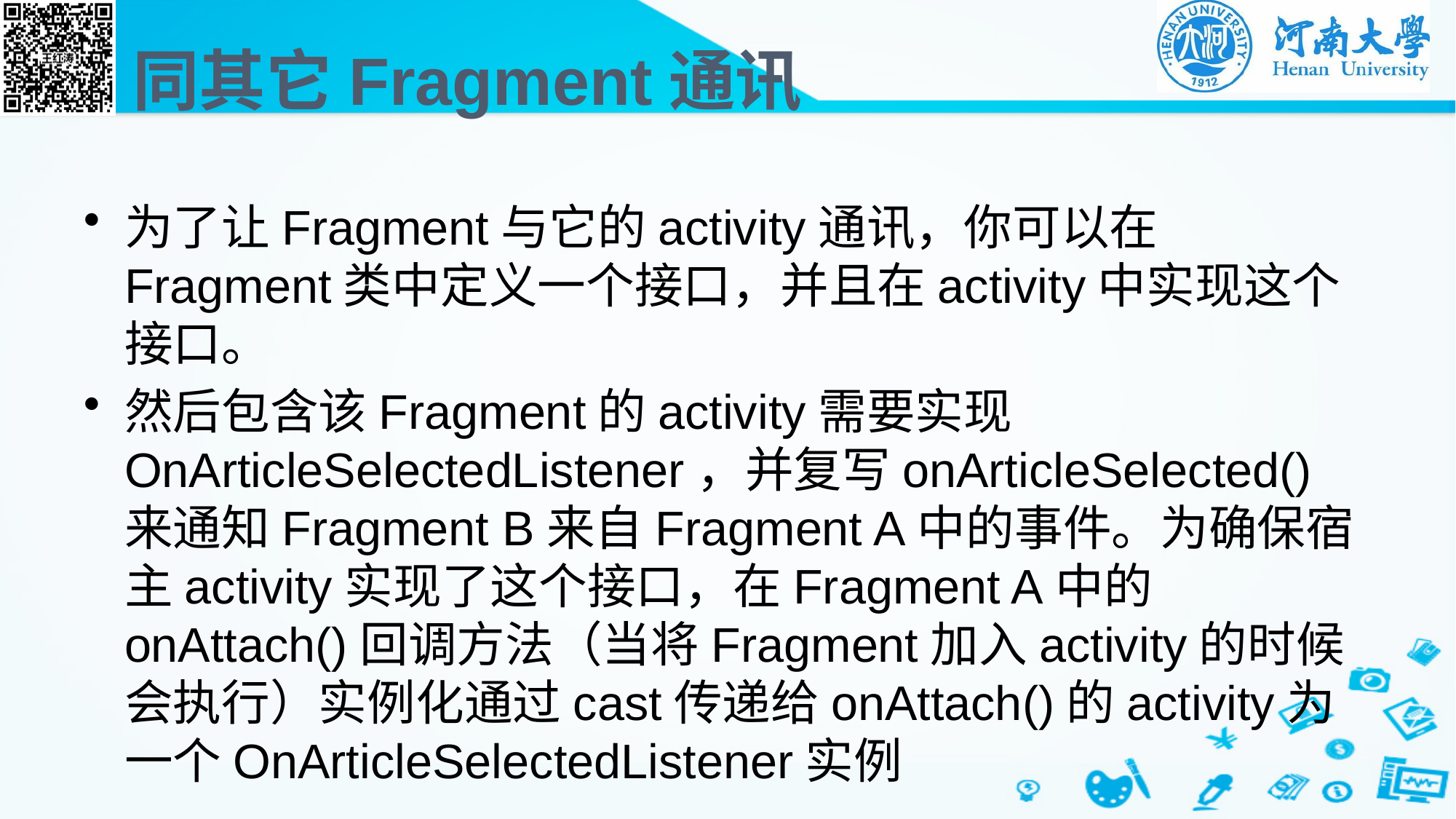

# 同其它Fragment通讯
为了让Fragment与它的activity通讯，你可以在Fragment类中定义一个接口，并且在activity中实现这个接口。
然后包含该Fragment的activity需要实现OnArticleSelectedListener，并复写onArticleSelected()来通知Fragment B来自Fragment A中的事件。为确保宿主activity实现了这个接口，在Fragment A中的onAttach()回调方法（当将Fragment加入activity的时候会执行）实例化通过cast传递给onAttach()的activity为一个OnArticleSelectedListener实例